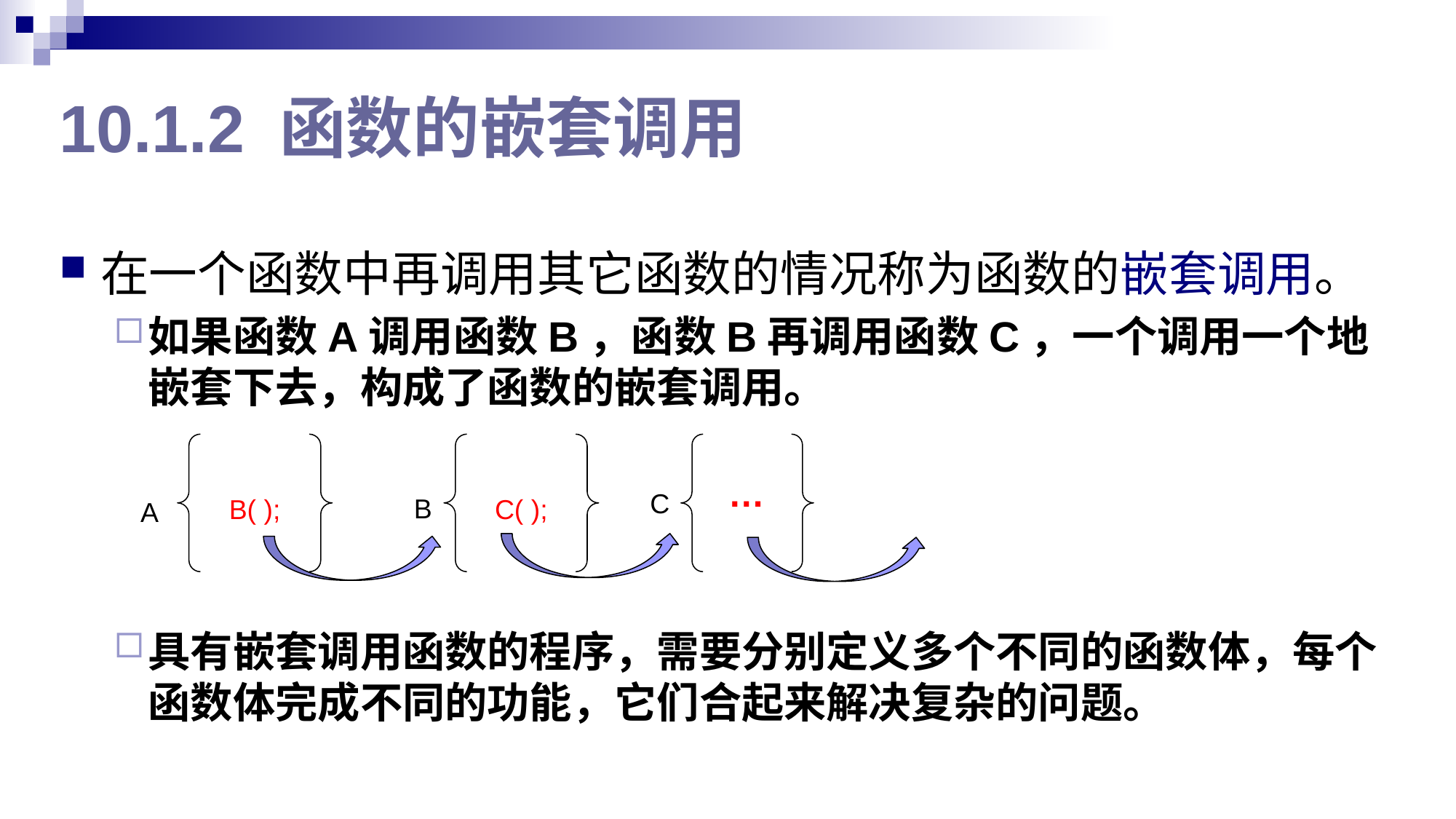

10.1.2 函数的嵌套调用
在一个函数中再调用其它函数的情况称为函数的嵌套调用。
如果函数A调用函数B，函数B再调用函数C，一个调用一个地嵌套下去，构成了函数的嵌套调用。

具有嵌套调用函数的程序，需要分别定义多个不同的函数体，每个函数体完成不同的功能，它们合起来解决复杂的问题。
B( );
C( );

…
C
B
A